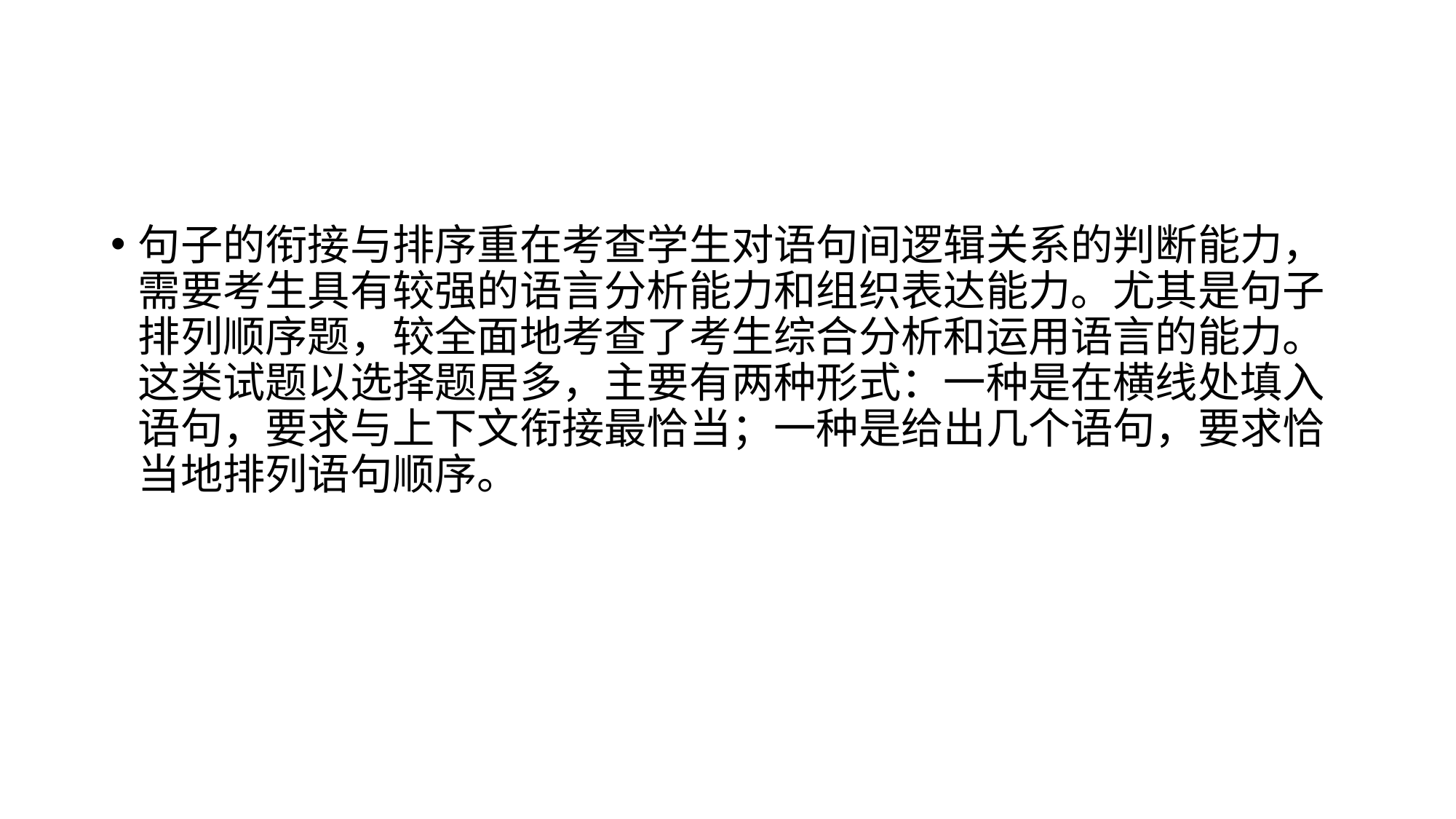

#
句子的衔接与排序重在考查学生对语句间逻辑关系的判断能力，需要考生具有较强的语言分析能力和组织表达能力。尤其是句子排列顺序题，较全面地考查了考生综合分析和运用语言的能力。这类试题以选择题居多，主要有两种形式：一种是在横线处填入语句，要求与上下文衔接最恰当；一种是给出几个语句，要求恰当地排列语句顺序。